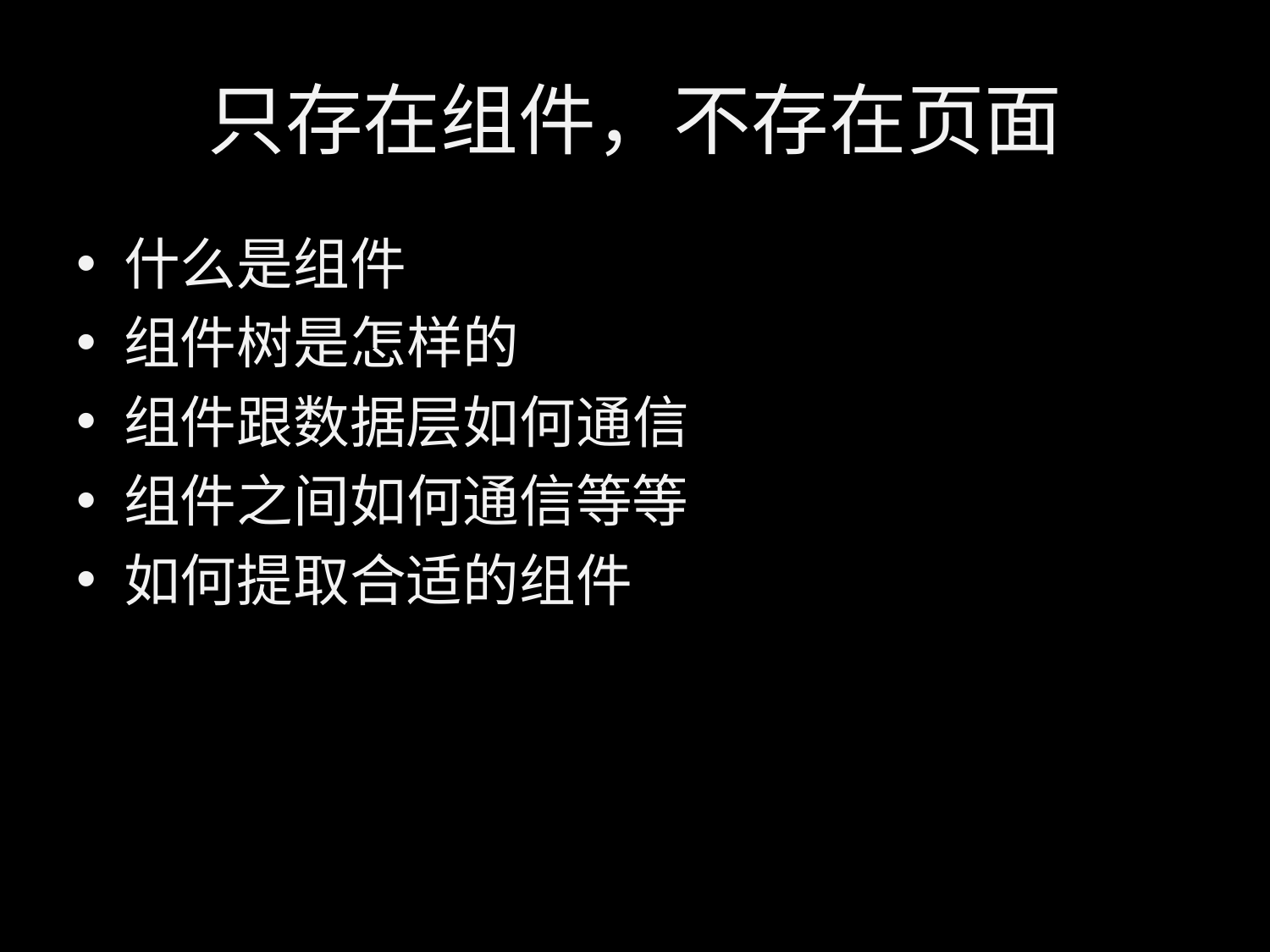

# 只存在组件，不存在页面
什么是组件
组件树是怎样的
组件跟数据层如何通信
组件之间如何通信等等
如何提取合适的组件